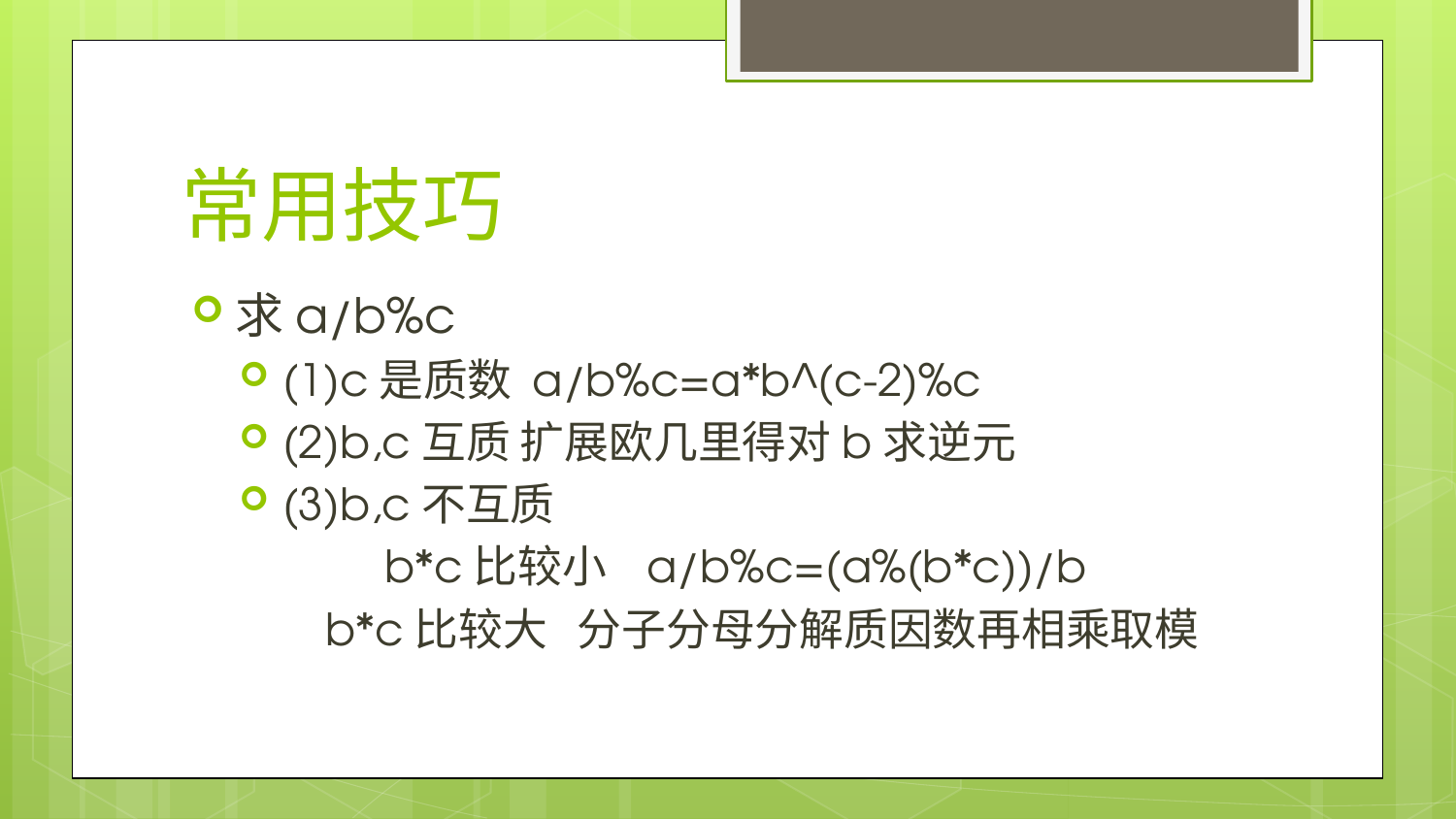

# 常用技巧
求a/b%c
(1)c是质数 a/b%c=a*b^(c-2)%c
(2)b,c互质 扩展欧几里得对b求逆元
(3)b,c不互质
	b*c比较小   a/b%c=(a%(b*c))/b
       b*c比较大   分子分母分解质因数再相乘取模